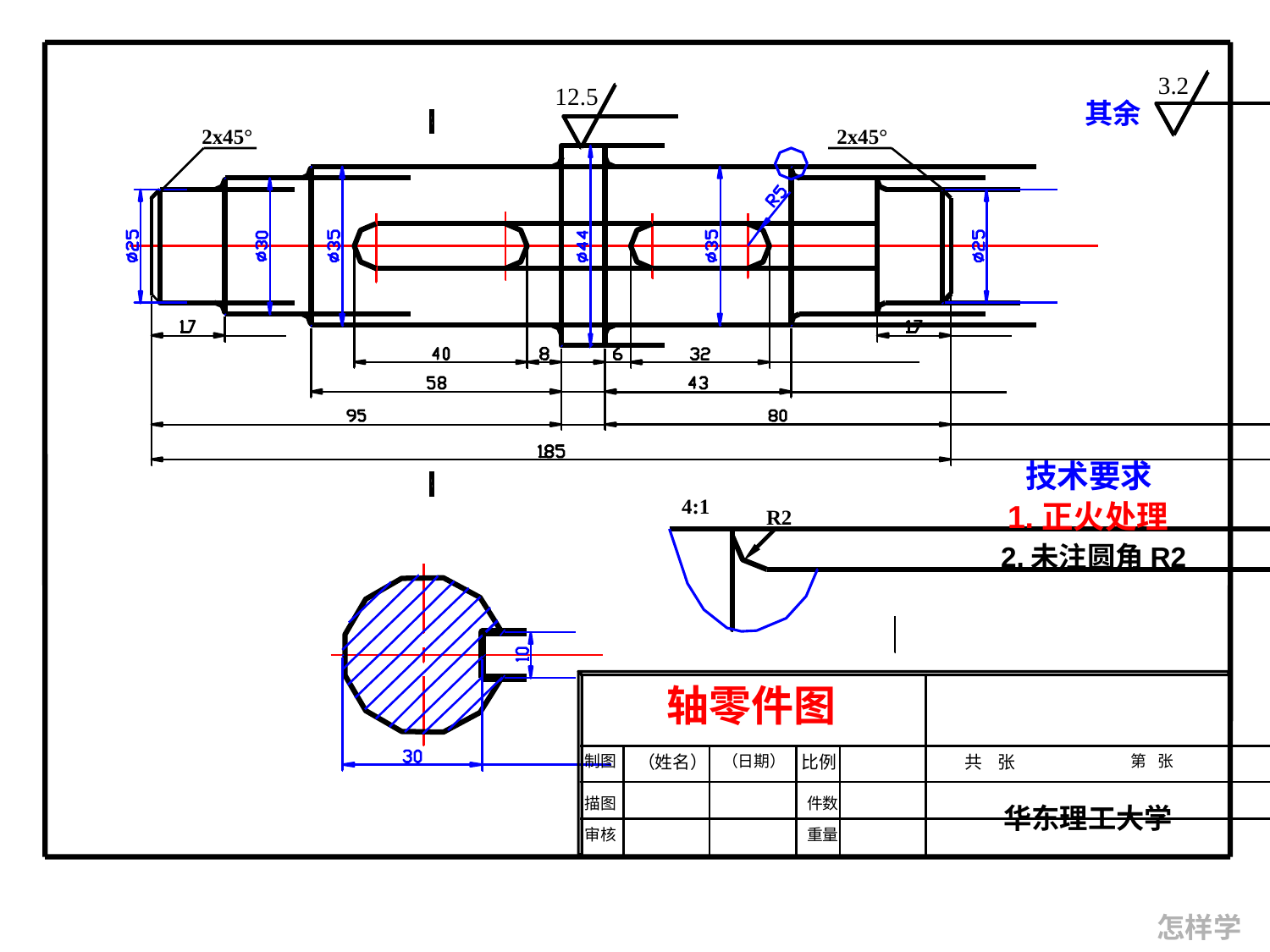

3.2

12.5

其余

2x45°
2x45°

技术要求

4:1
R2
1.正火处理

2.未注圆角R2

轴零件图

制图
（姓名）
（日期）
比例
共    张
第   张

描图
件数
华东理工大学

审核
重量

  怎样学